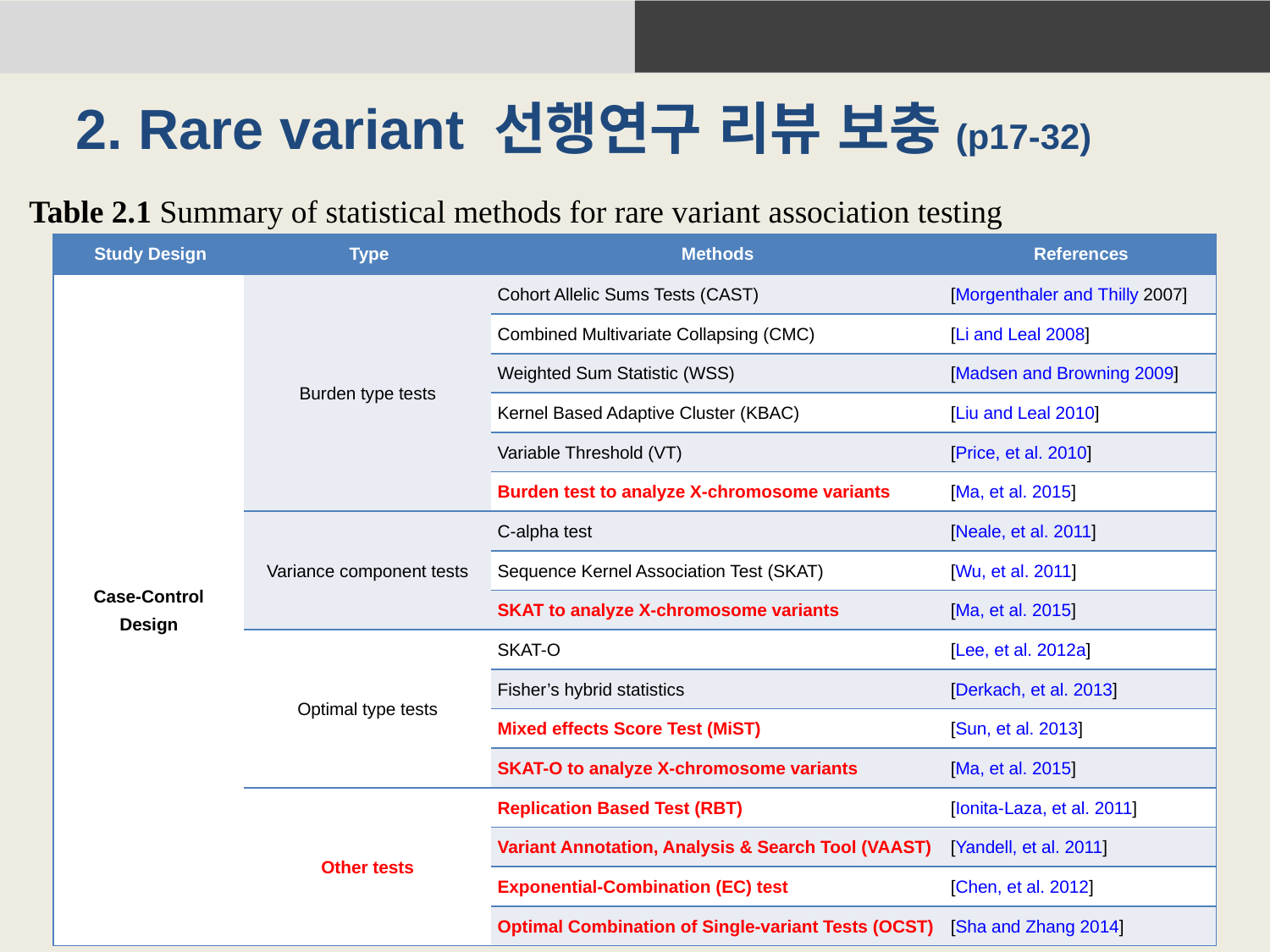

# 2. Rare variant 선행연구 리뷰 보충(p17-32)
Table 2.1 Summary of statistical methods for rare variant association testing
| Study Design | Type | Methods | References |
| --- | --- | --- | --- |
| Case-Control Design | Burden type tests | Cohort Allelic Sums Tests (CAST) | [Morgenthaler and Thilly 2007] |
|  |  | Combined Multivariate Collapsing (CMC) | [Li and Leal 2008] |
|  |  | Weighted Sum Statistic (WSS) | [Madsen and Browning 2009] |
|  |  | Kernel Based Adaptive Cluster (KBAC) | [Liu and Leal 2010] |
|  |  | Variable Threshold (VT) | [Price, et al. 2010] |
|  |  | Burden test to analyze X-chromosome variants | [Ma, et al. 2015] |
|  | Variance component tests | C-alpha test | [Neale, et al. 2011] |
|  |  | Sequence Kernel Association Test (SKAT) | [Wu, et al. 2011] |
|  |  | SKAT to analyze X-chromosome variants | [Ma, et al. 2015] |
|  | Optimal type tests | SKAT-O | [Lee, et al. 2012a] |
|  |  | Fisher’s hybrid statistics | [Derkach, et al. 2013] |
|  |  | Mixed effects Score Test (MiST) | [Sun, et al. 2013] |
|  |  | SKAT-O to analyze X-chromosome variants | [Ma, et al. 2015] |
|  | Other tests | Replication Based Test (RBT) | [Ionita-Laza, et al. 2011] |
|  |  | Variant Annotation, Analysis & Search Tool (VAAST) | [Yandell, et al. 2011] |
|  |  | Exponential-Combination (EC) test | [Chen, et al. 2012] |
|  |  | Optimal Combination of Single-variant Tests (OCST) | [Sha and Zhang 2014] |
4